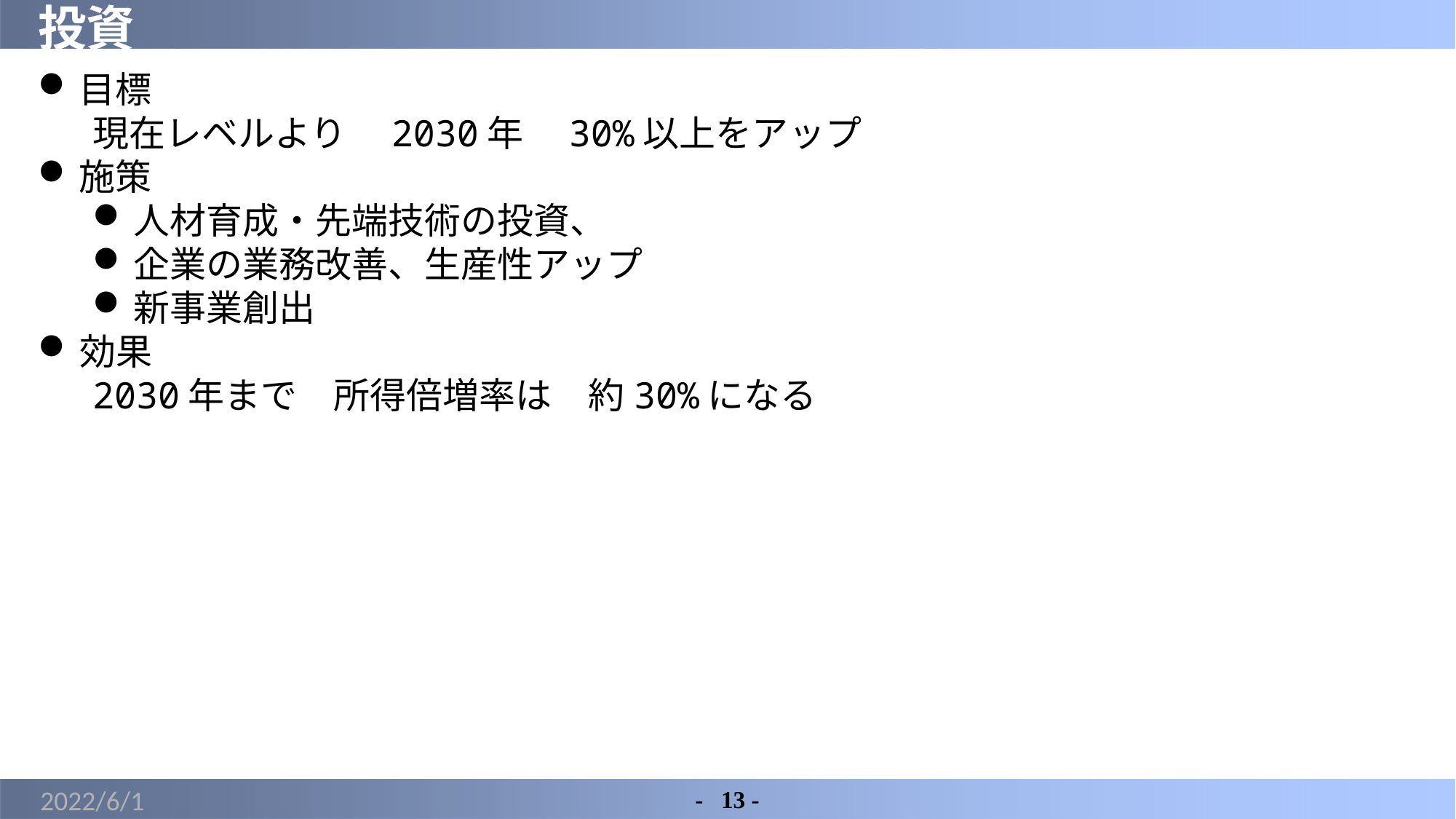

# 投資
目標
現在レベルより　2030年　30%以上をアップ
施策
人材育成・先端技術の投資、
企業の業務改善、生産性アップ
新事業創出
効果
2030年まで　所得倍増率は　約30%になる
2022/6/1
-	13 -